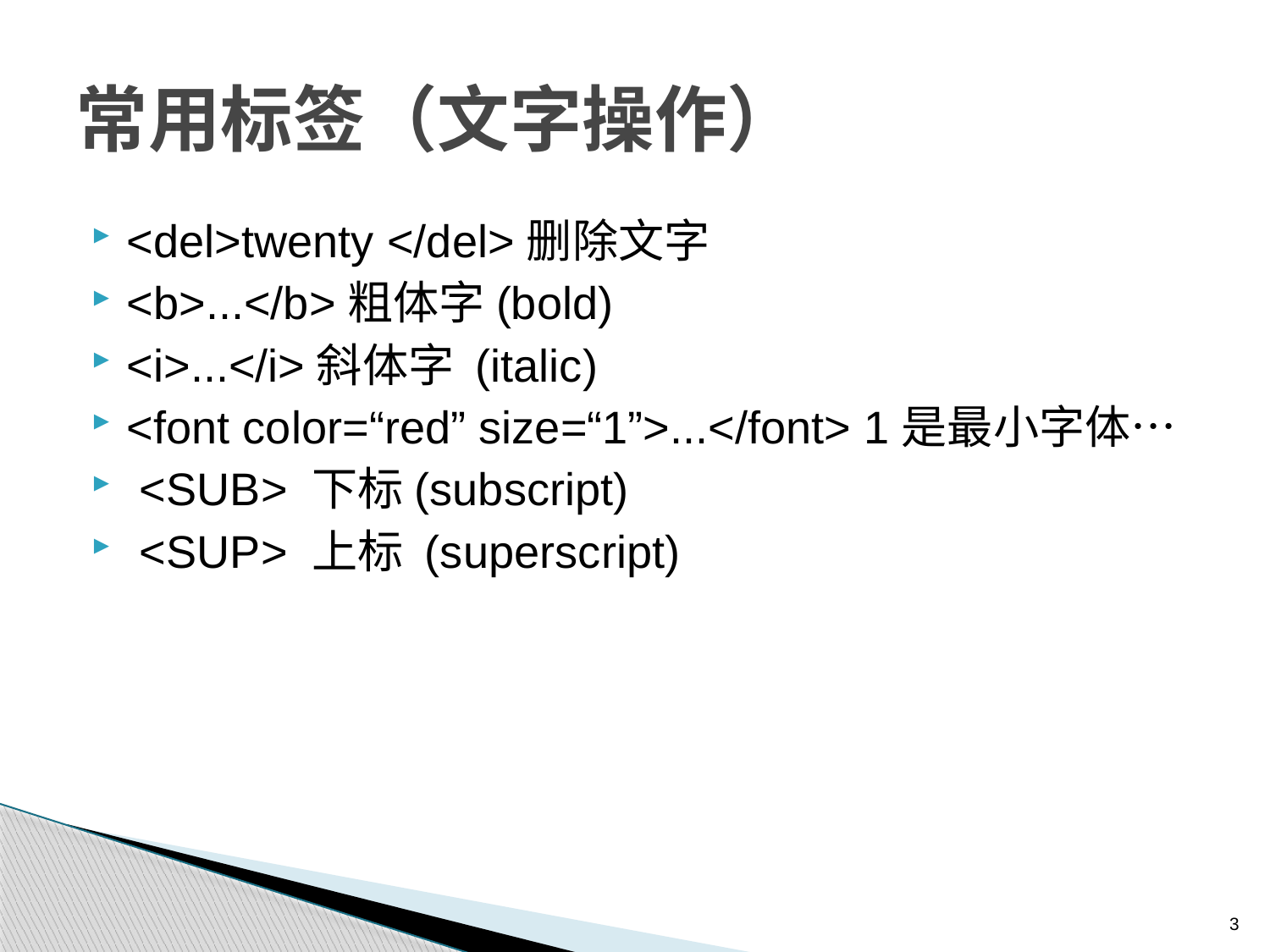

# 常用标签（文字操作）
<del>twenty </del>删除文字
<b>...</b>粗体字(bold)
<i>...</i>斜体字 (italic)
<font color=“red” size=“1”>...</font> 1是最小字体…
 <SUB> 下标(subscript)
 <SUP> 上标 (superscript)

3